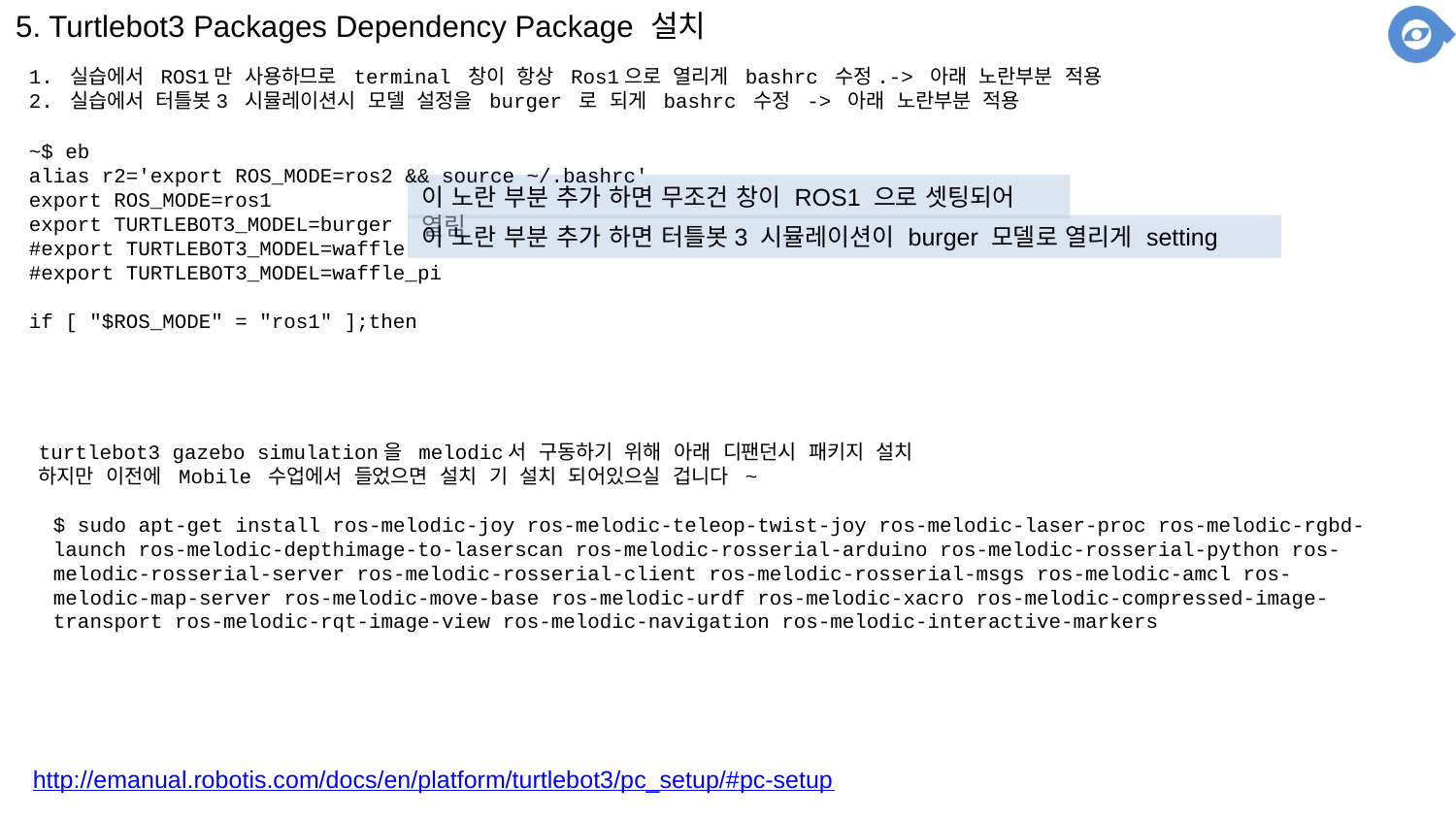

5. Turtlebot3 Packages Dependency Package 설치
1. 실습에서 ROS1만 사용하므로 terminal 창이 항상 Ros1으로 열리게 bashrc 수정.-> 아래 노란부분 적용
2. 실습에서 터틀봇3 시뮬레이션시 모델 설정을 burger 로 되게 bashrc 수정 -> 아래 노란부분 적용
~$ eb
alias r2='export ROS_MODE=ros2 && source ~/.bashrc'
export ROS_MODE=ros1
export TURTLEBOT3_MODEL=burger
#export TURTLEBOT3_MODEL=waffle
#export TURTLEBOT3_MODEL=waffle_pi

if [ "$ROS_MODE" = "ros1" ];then

이 노란 부분 추가 하면 무조건 창이 ROS1 으로 셋팅되어 열림
이 노란 부분 추가 하면 터틀봇3 시뮬레이션이 burger 모델로 열리게 setting
turtlebot3 gazebo simulation을 melodic서 구동하기 위해 아래 디팬던시 패키지 설치
하지만 이전에 Mobile 수업에서 들었으면 설치 기 설치 되어있으실 겁니다 ~
$ sudo apt-get install ros-melodic-joy ros-melodic-teleop-twist-joy ros-melodic-laser-proc ros-melodic-rgbd-launch ros-melodic-depthimage-to-laserscan ros-melodic-rosserial-arduino ros-melodic-rosserial-python ros-melodic-rosserial-server ros-melodic-rosserial-client ros-melodic-rosserial-msgs ros-melodic-amcl ros-melodic-map-server ros-melodic-move-base ros-melodic-urdf ros-melodic-xacro ros-melodic-compressed-image-transport ros-melodic-rqt-image-view ros-melodic-navigation ros-melodic-interactive-markers
http://emanual.robotis.com/docs/en/platform/turtlebot3/pc_setup/#pc-setup